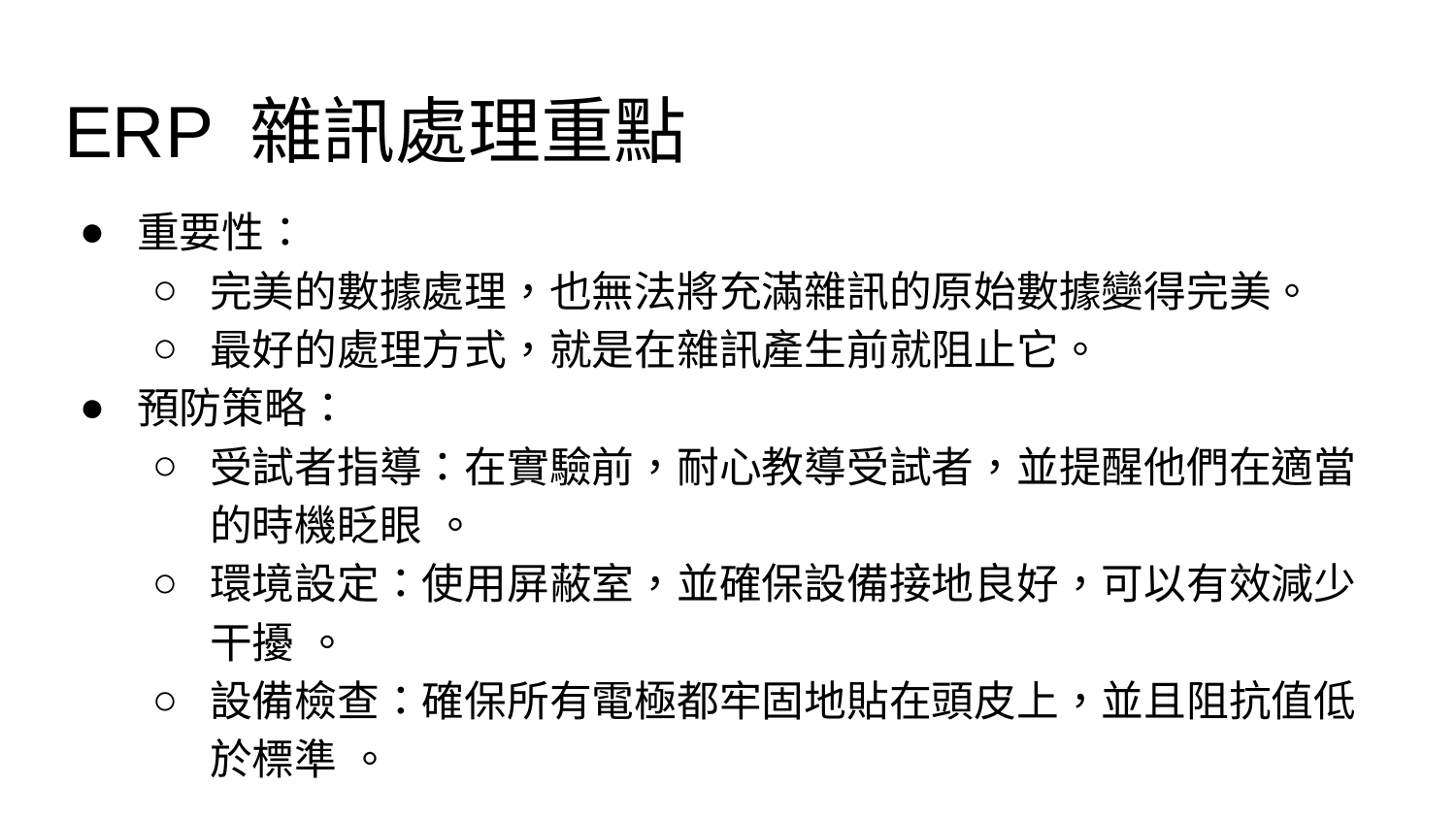

# ERP 雜訊處理重點
重要性：
完美的數據處理，也無法將充滿雜訊的原始數據變得完美。
最好的處理方式，就是在雜訊產生前就阻止它。
預防策略：
受試者指導：在實驗前，耐心教導受試者，並提醒他們在適當的時機眨眼 。
環境設定：使用屏蔽室，並確保設備接地良好，可以有效減少干擾 。
設備檢查：確保所有電極都牢固地貼在頭皮上，並且阻抗值低於標準 。